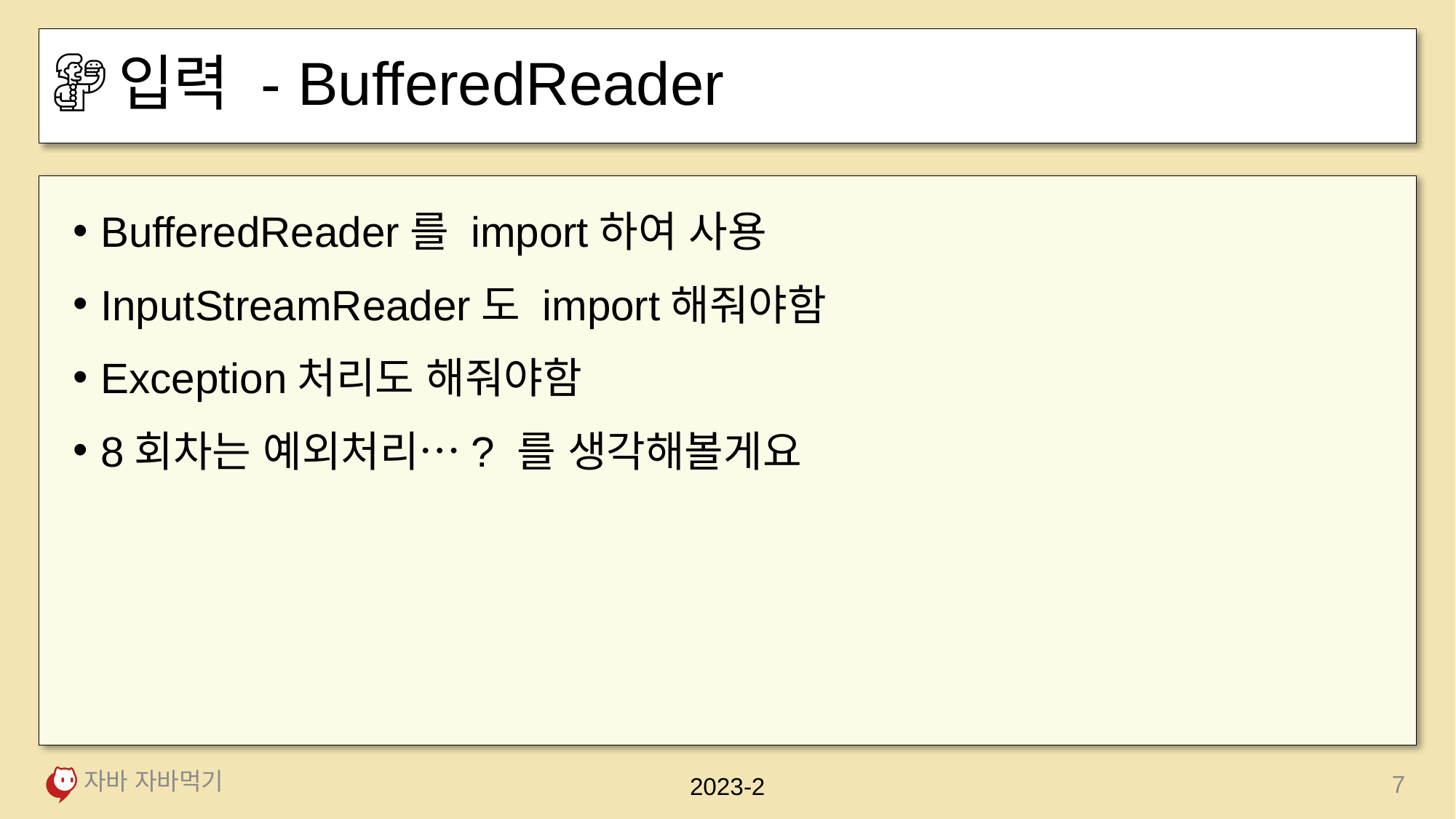

# 입력 - BufferedReader
BufferedReader를 import하여 사용
InputStreamReader도 import해줘야함
Exception처리도 해줘야함
8회차는 예외처리…? 를 생각해볼게요
자바 자바먹기
7